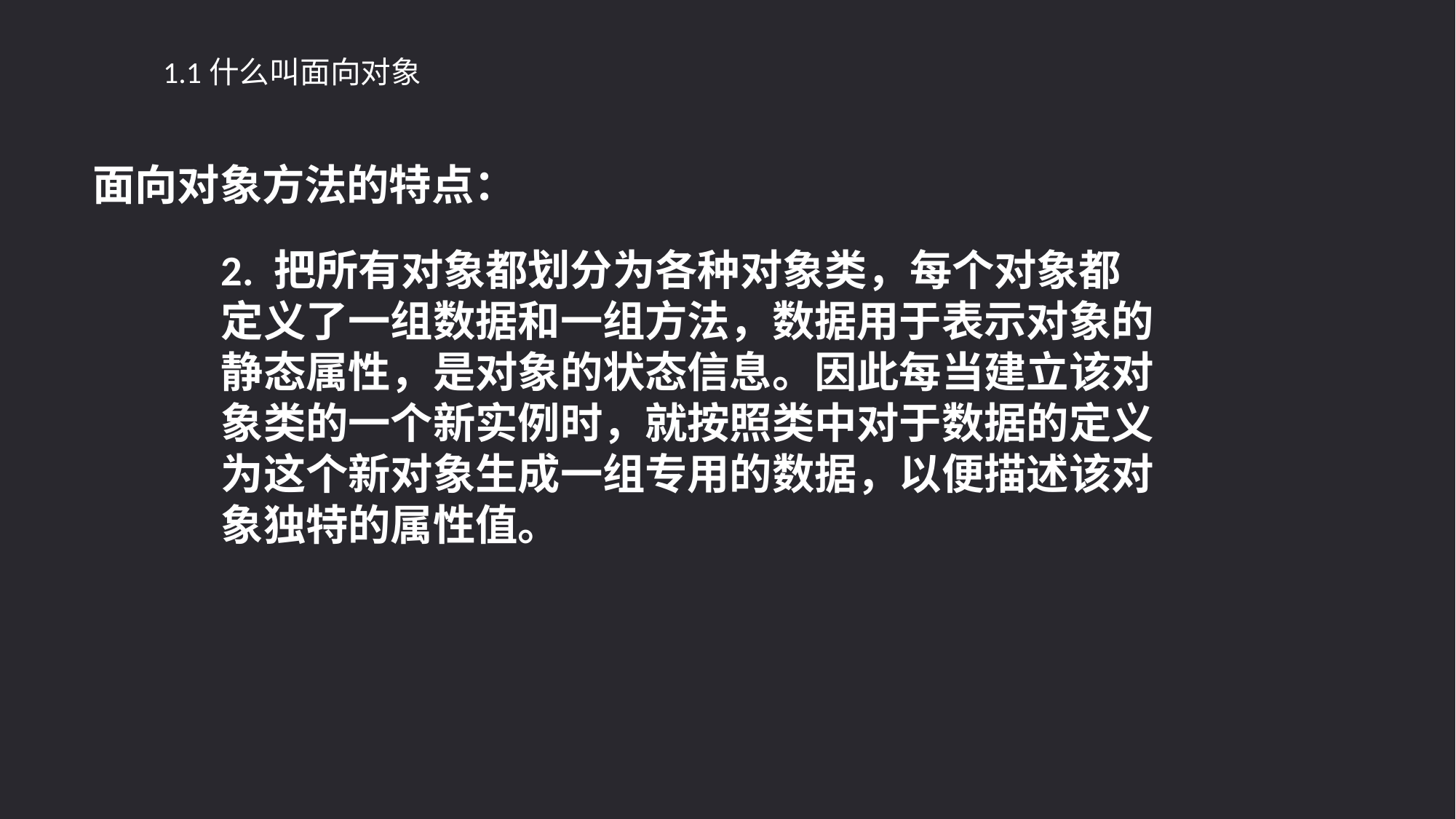

1.1什么叫面向对象
面向对象方法的特点：
2. 把所有对象都划分为各种对象类，每个对象都定义了一组数据和一组方法，数据用于表示对象的静态属性，是对象的状态信息。因此每当建立该对象类的一个新实例时，就按照类中对于数据的定义为这个新对象生成一组专用的数据，以便描述该对象独特的属性值。